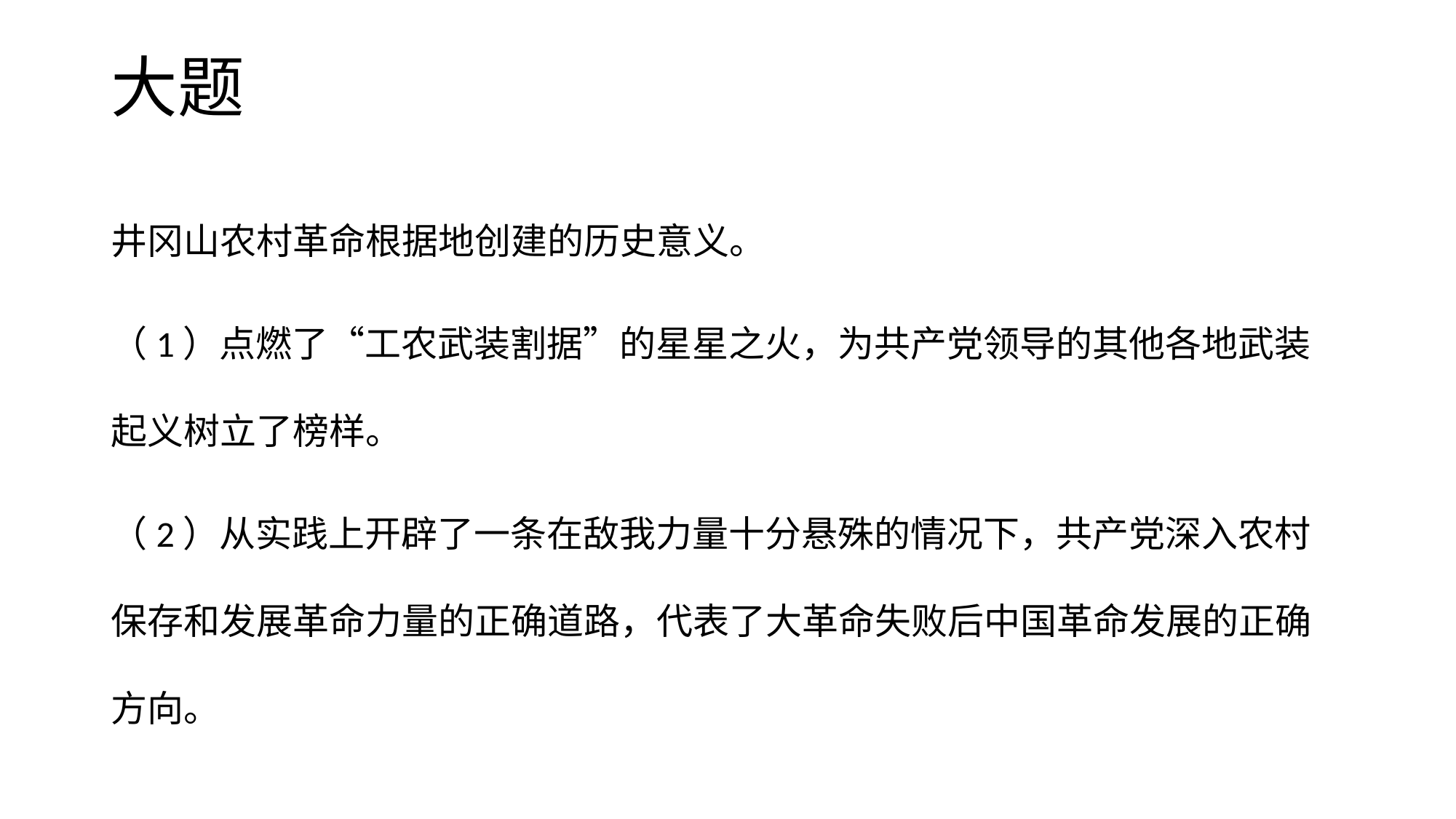

# 大题
井冈山农村革命根据地创建的历史意义。
（1）点燃了“工农武装割据”的星星之火，为共产党领导的其他各地武装起义树立了榜样。
（2）从实践上开辟了一条在敌我力量十分悬殊的情况下，共产党深入农村保存和发展革命力量的正确道路，代表了大革命失败后中国革命发展的正确方向。